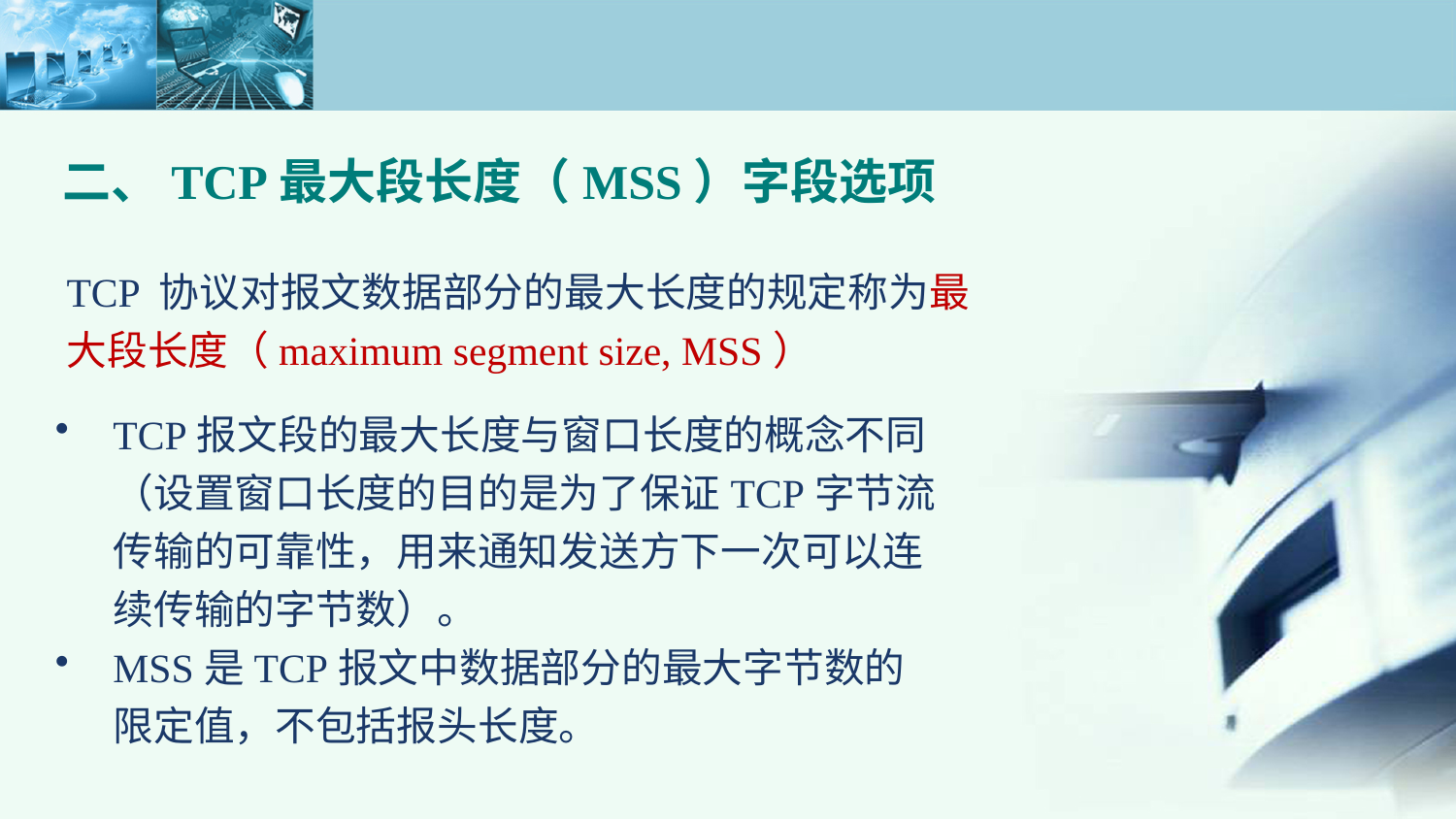

二、TCP最大段长度（MSS）字段选项
TCP 协议对报文数据部分的最大长度的规定称为最大段长度（maximum segment size, MSS）
TCP报文段的最大长度与窗口长度的概念不同（设置窗口长度的目的是为了保证TCP字节流传输的可靠性，用来通知发送方下一次可以连续传输的字节数）。
MSS是TCP报文中数据部分的最大字节数的限定值，不包括报头长度。